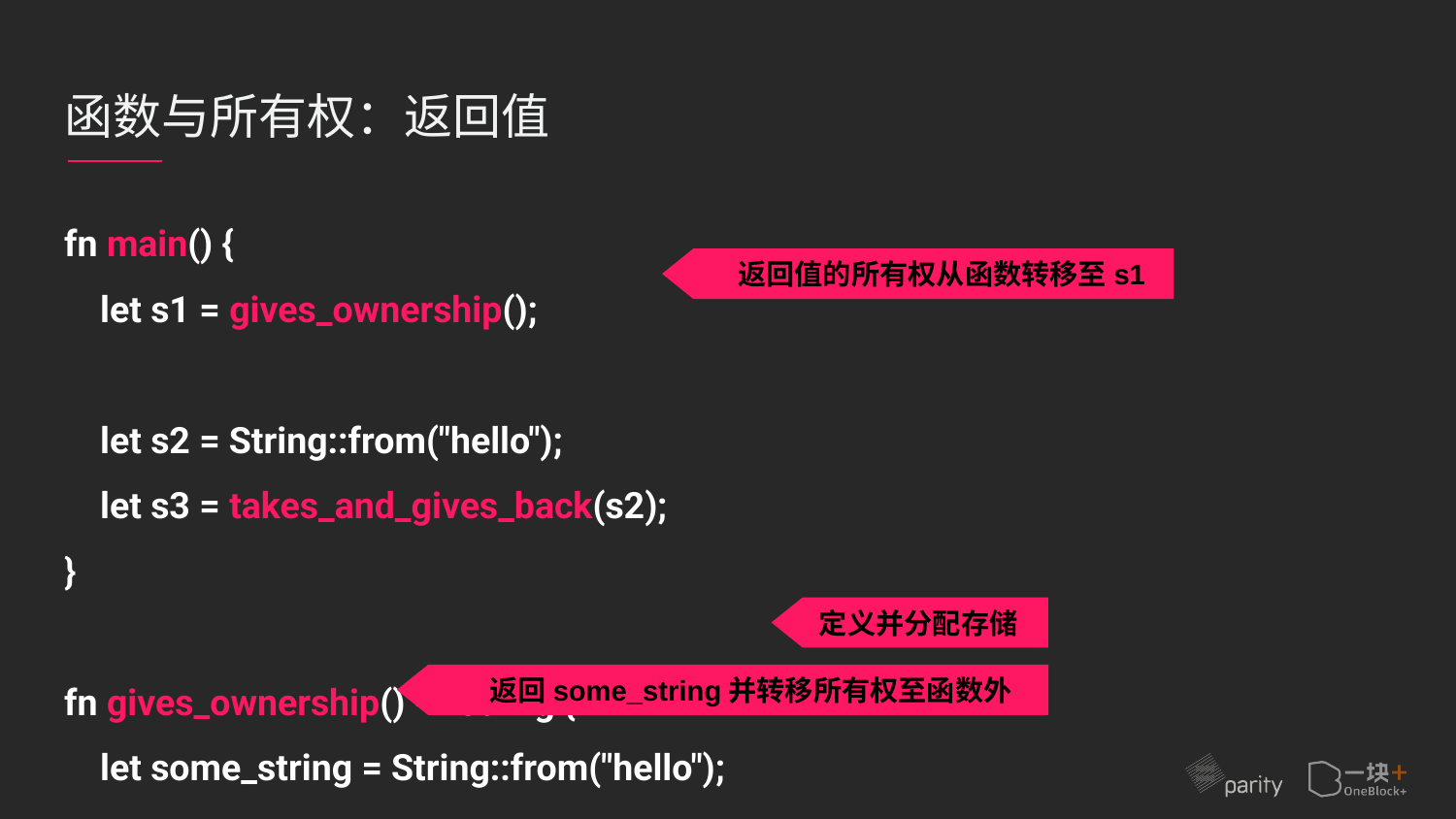

# 函数与所有权：返回值
fn main() {
    let s1 = gives_ownership();

    let s2 = String::from("hello");
    let s3 = takes_and_gives_back(s2);
}

fn gives_ownership() -> String {
    let some_string = String::from("hello");
    some_string
}

返回值的所有权从函数转移至s1
定义并分配存储
返回some_string并转移所有权至函数外